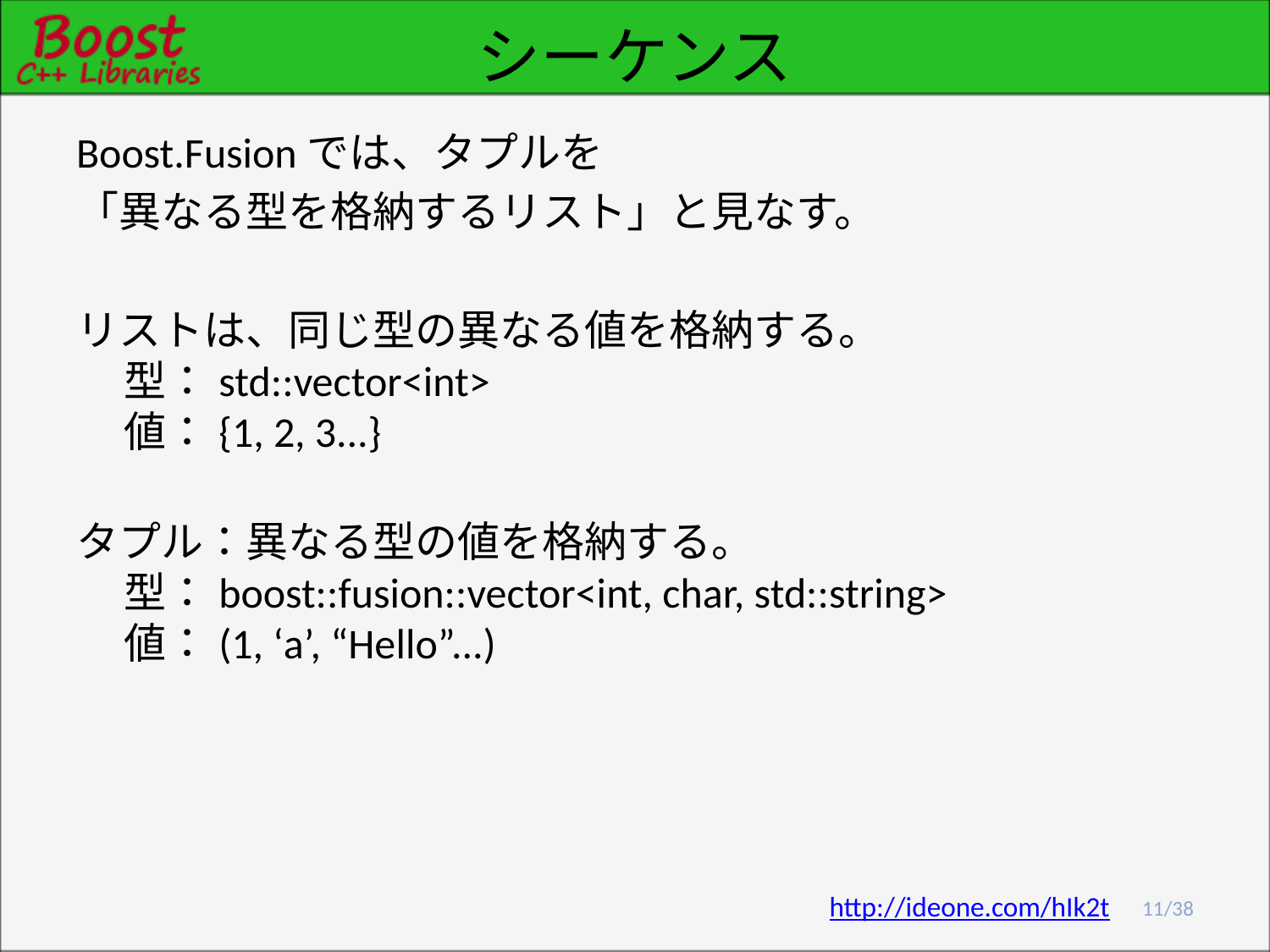

# シーケンス
Boost.Fusionでは、タプルを
「異なる型を格納するリスト」と見なす。

リストは、同じ型の異なる値を格納する。
型：std::vector<int>
値：{1, 2, 3...}
タプル：異なる型の値を格納する。
型：boost::fusion::vector<int, char, std::string>
値：(1, ‘a’, “Hello”...)
11/38
http://ideone.com/hIk2t